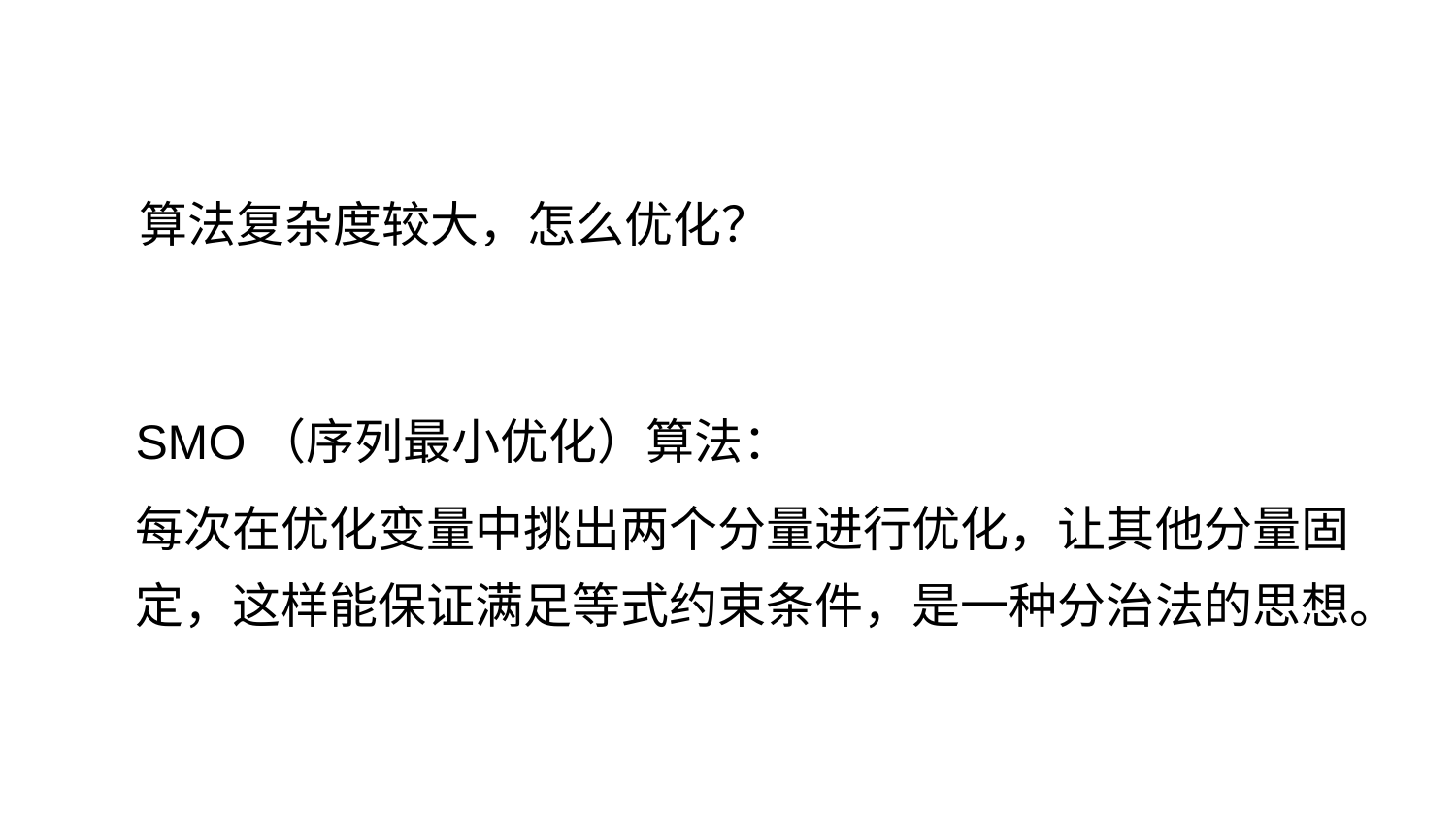

算法复杂度较大，怎么优化？
SMO（序列最小优化）算法：
每次在优化变量中挑出两个分量进行优化，让其他分量固定，这样能保证满足等式约束条件，是一种分治法的思想。